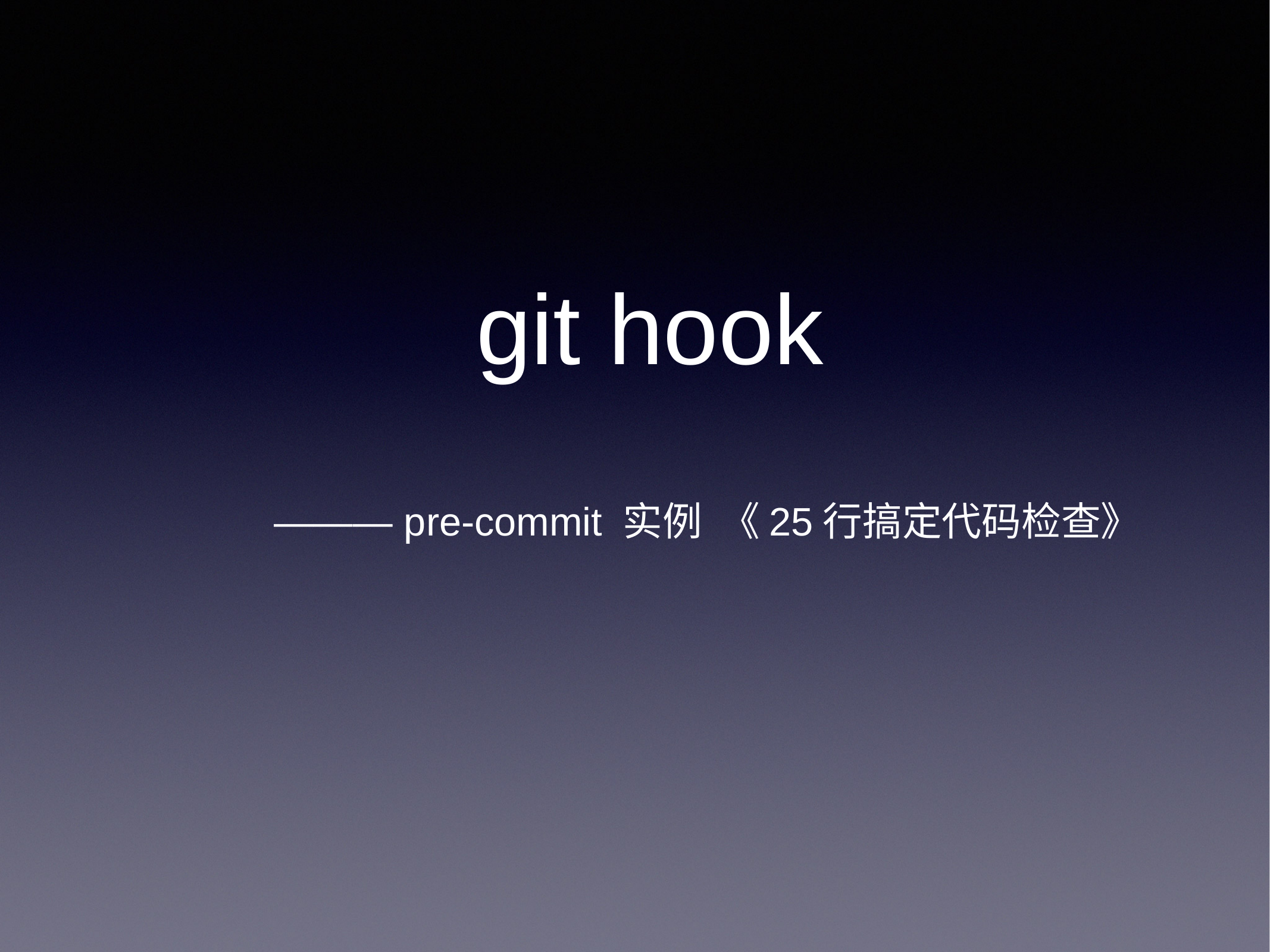

# git hook
——— pre-commit 实例  《25行搞定代码检查》